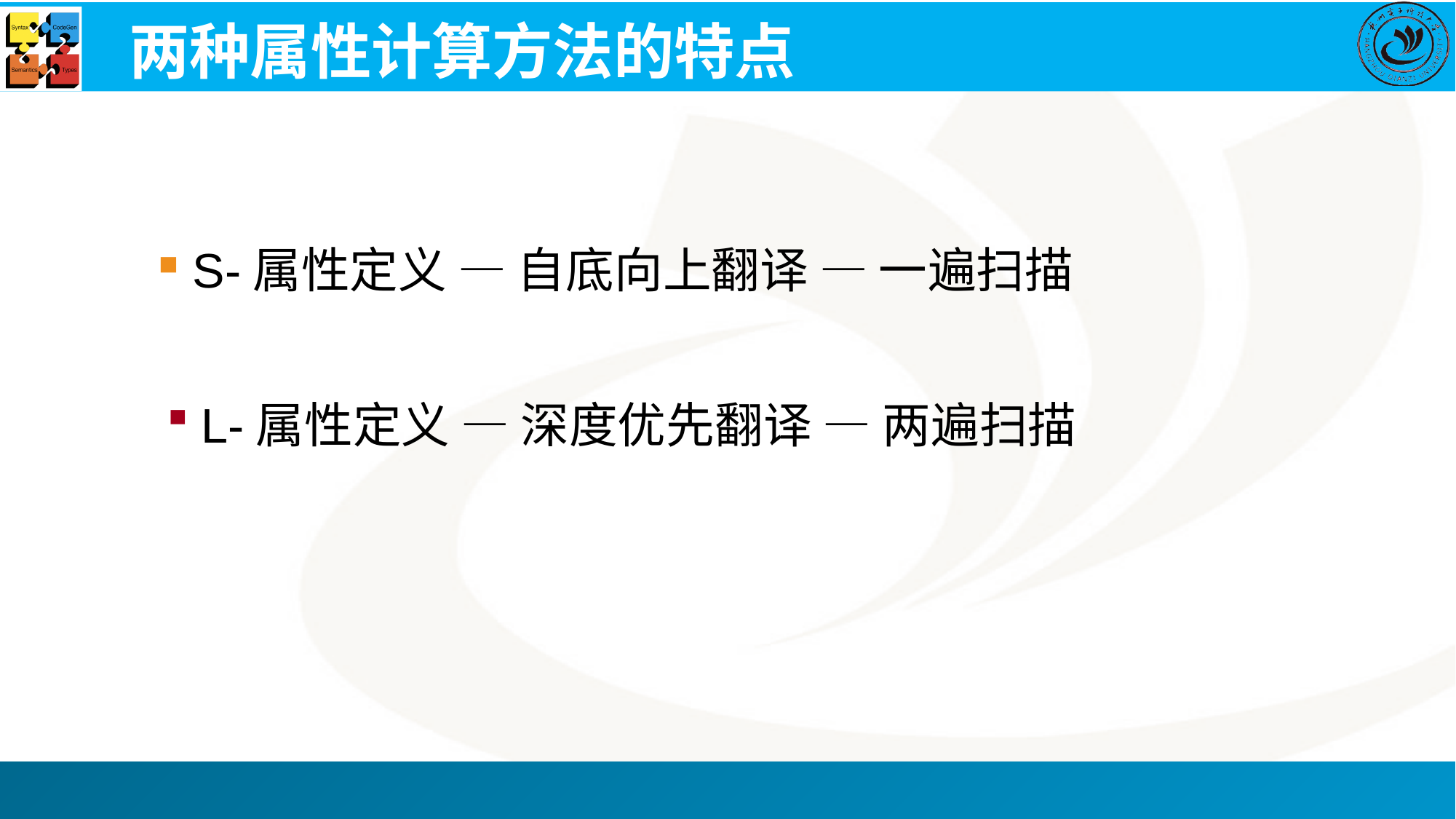

# 两种属性计算方法的特点
S-属性定义 — 自底向上翻译 — 一遍扫描
L-属性定义 — 深度优先翻译 — 两遍扫描
83